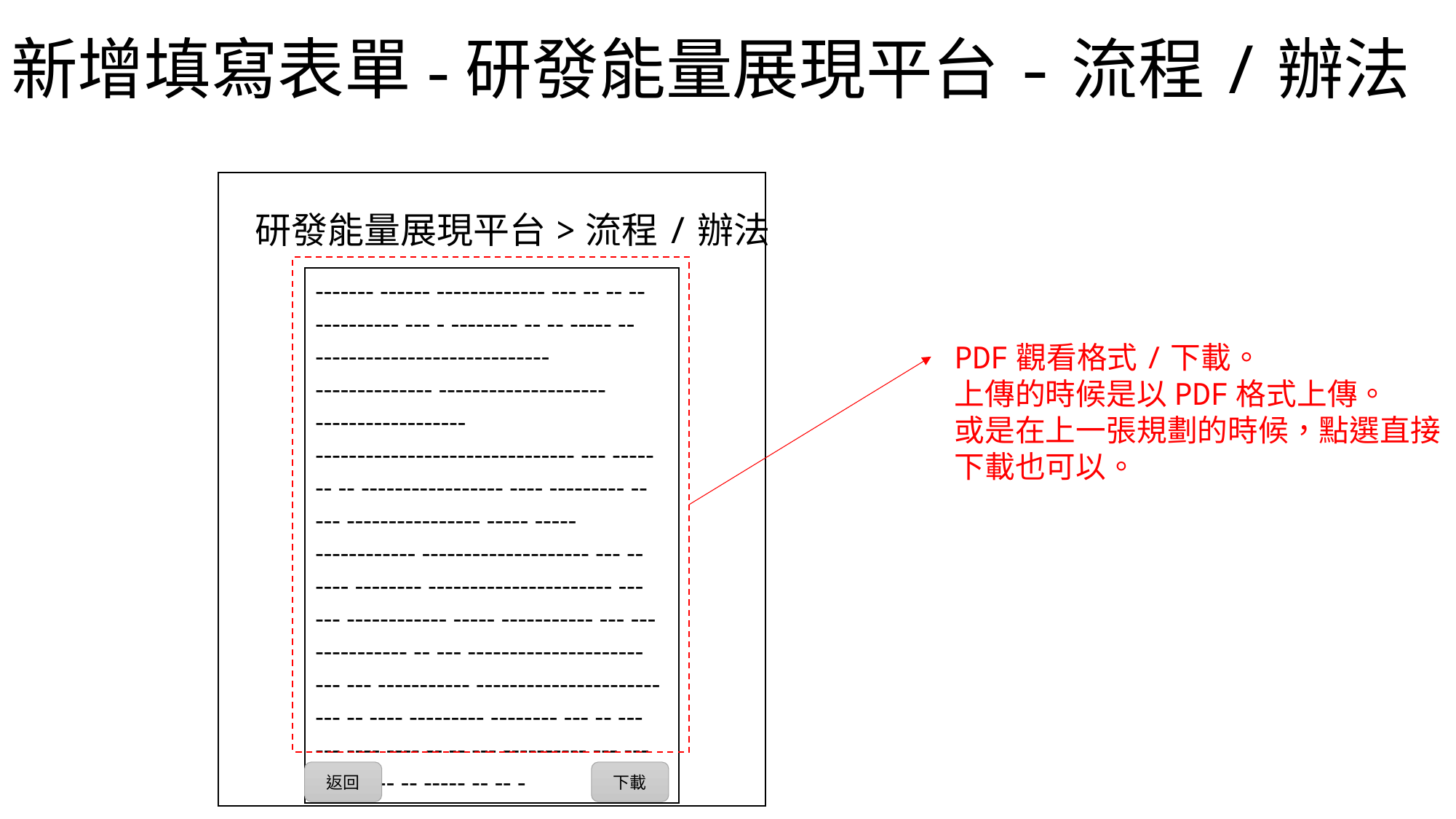

# 新增填寫表單-研發能量展現平台-流程/辦法

研發能量展現平台>流程/辦法

------- ------ ------------- --- -- -- -- ---------- --- - -------- -- -- ----- -- ---------------------------- -------------- -------------------- ------------------ ------------------------------- --- ----- -- -- ----------------- ---- --------- -- --- ---------------- ----- ----- ------------ -------------------- --- -- ---- -------- ---------------------- --- --- ------------ ----- ----------- --- --- ----------- -- --- --------------------- --- --- ----------- ---------------------- --- -- ---- --------- -------- --- -- --- --- ---- ---- -- -- --- ---------- --- --- --- -- --- -- ----- -- -- -
PDF觀看格式/下載。
上傳的時候是以PDF格式上傳。
或是在上一張規劃的時候，點選直接
下載也可以。
返回
下載